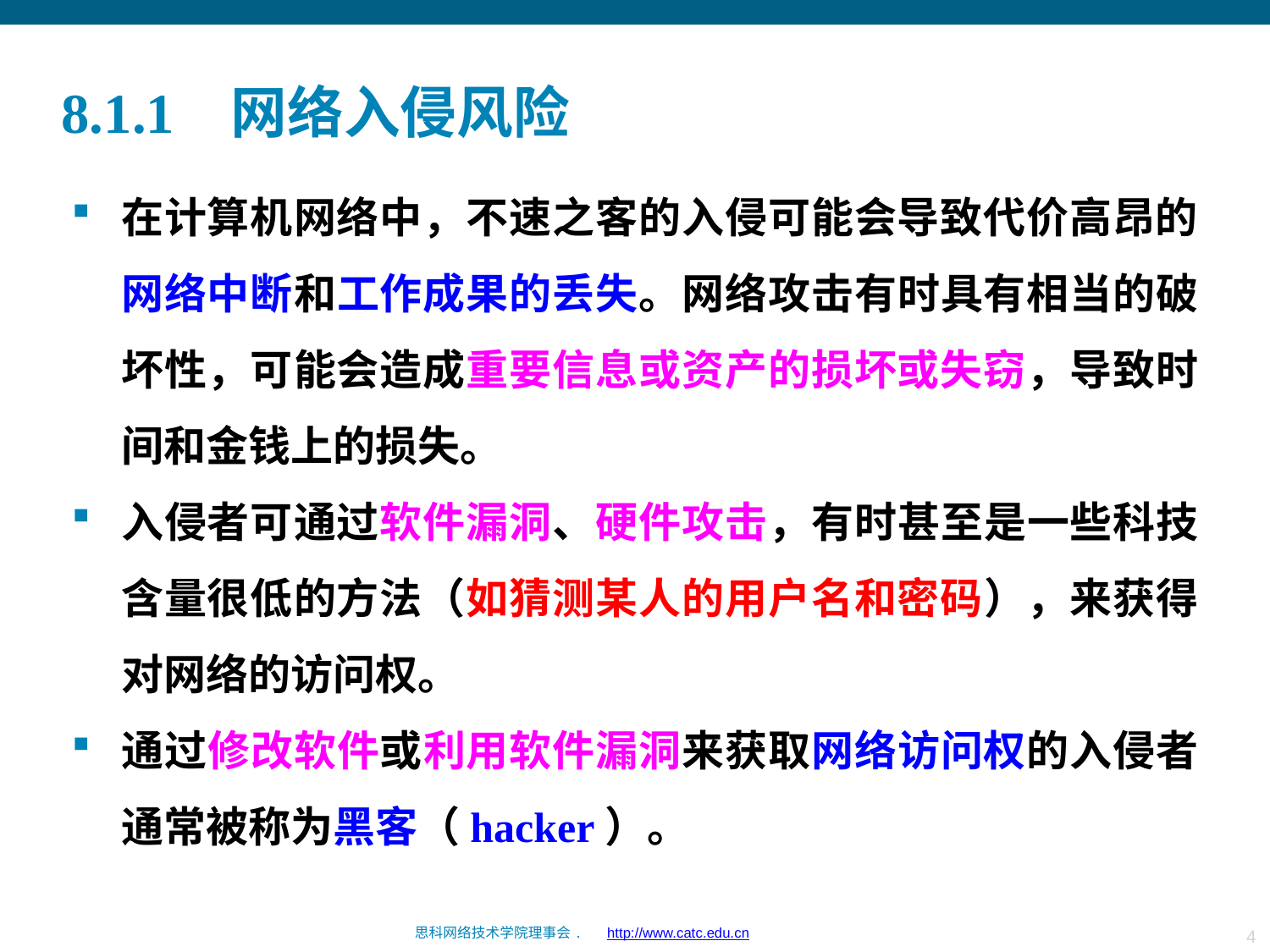

# 8.1.1   网络入侵风险
在计算机网络中，不速之客的入侵可能会导致代价高昂的网络中断和工作成果的丢失。网络攻击有时具有相当的破坏性，可能会造成重要信息或资产的损坏或失窃，导致时间和金钱上的损失。
入侵者可通过软件漏洞、硬件攻击，有时甚至是一些科技含量很低的方法（如猜测某人的用户名和密码），来获得对网络的访问权。
通过修改软件或利用软件漏洞来获取网络访问权的入侵者通常被称为黑客（hacker）。